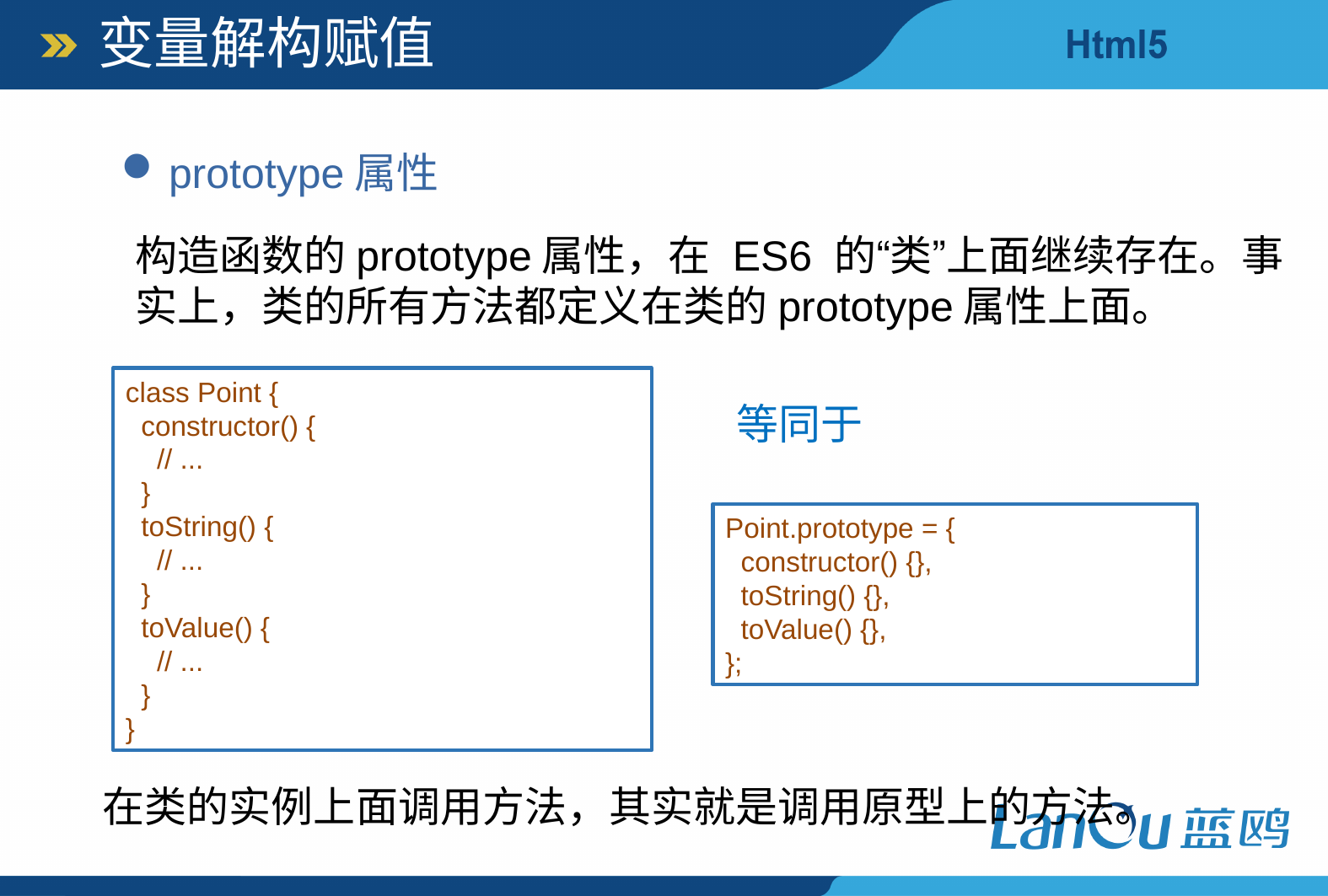

变量解构赋值
prototype属性
构造函数的prototype属性，在 ES6 的“类”上面继续存在。事实上，类的所有方法都定义在类的prototype属性上面。
class Point {
  constructor() {
    // ...
  }
  toString() {
    // ...
  }
  toValue() {
    // ...
  }
}
等同于
Point.prototype = {
  constructor() {},
  toString() {},
  toValue() {},
};
在类的实例上面调用方法，其实就是调用原型上的方法。